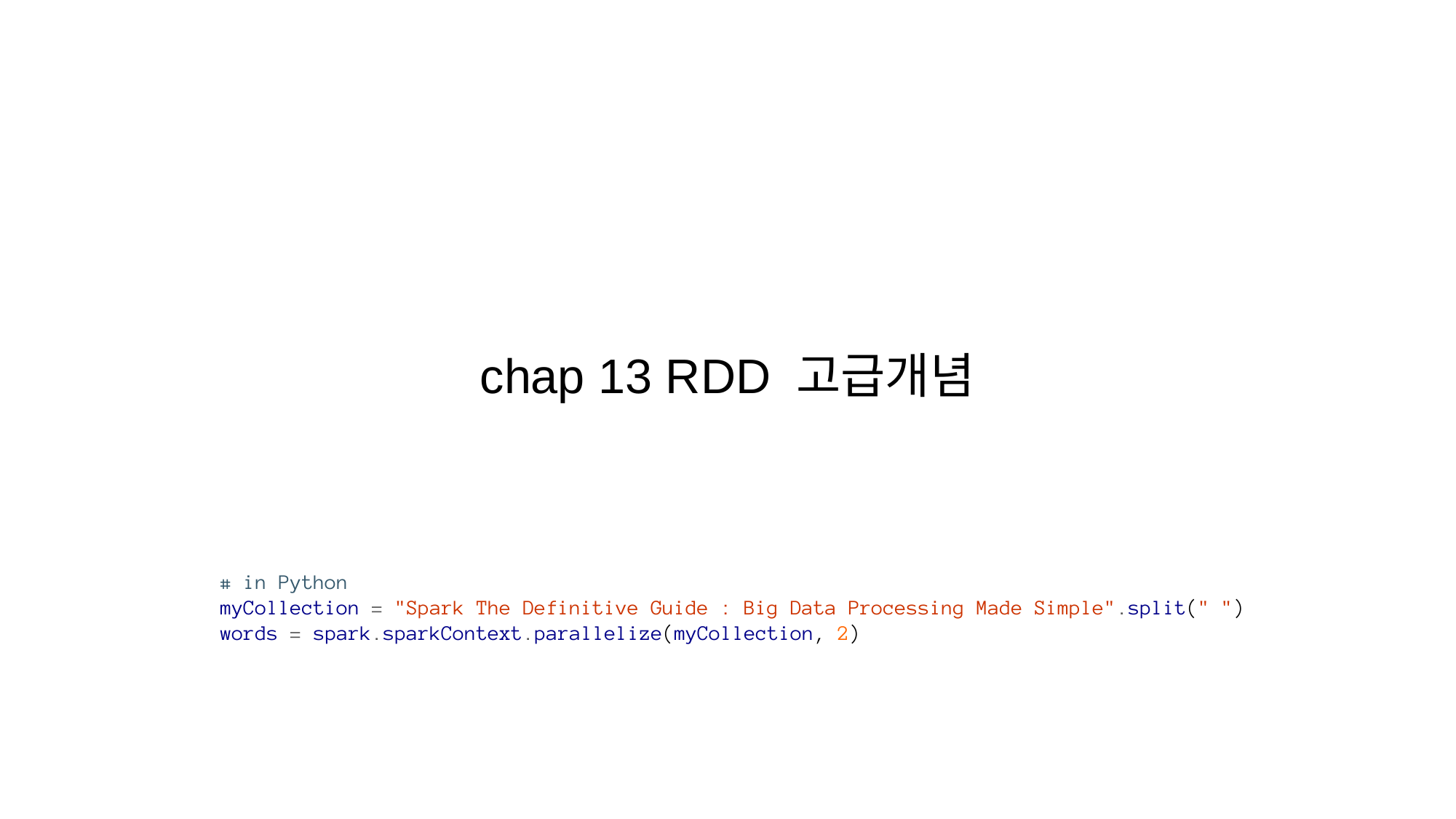

chap 13 RDD 고급개념
# in Python
myCollection = "Spark The Definitive Guide : Big Data Processing Made Simple".split(" ")
words = spark.sparkContext.parallelize(myCollection, 2)